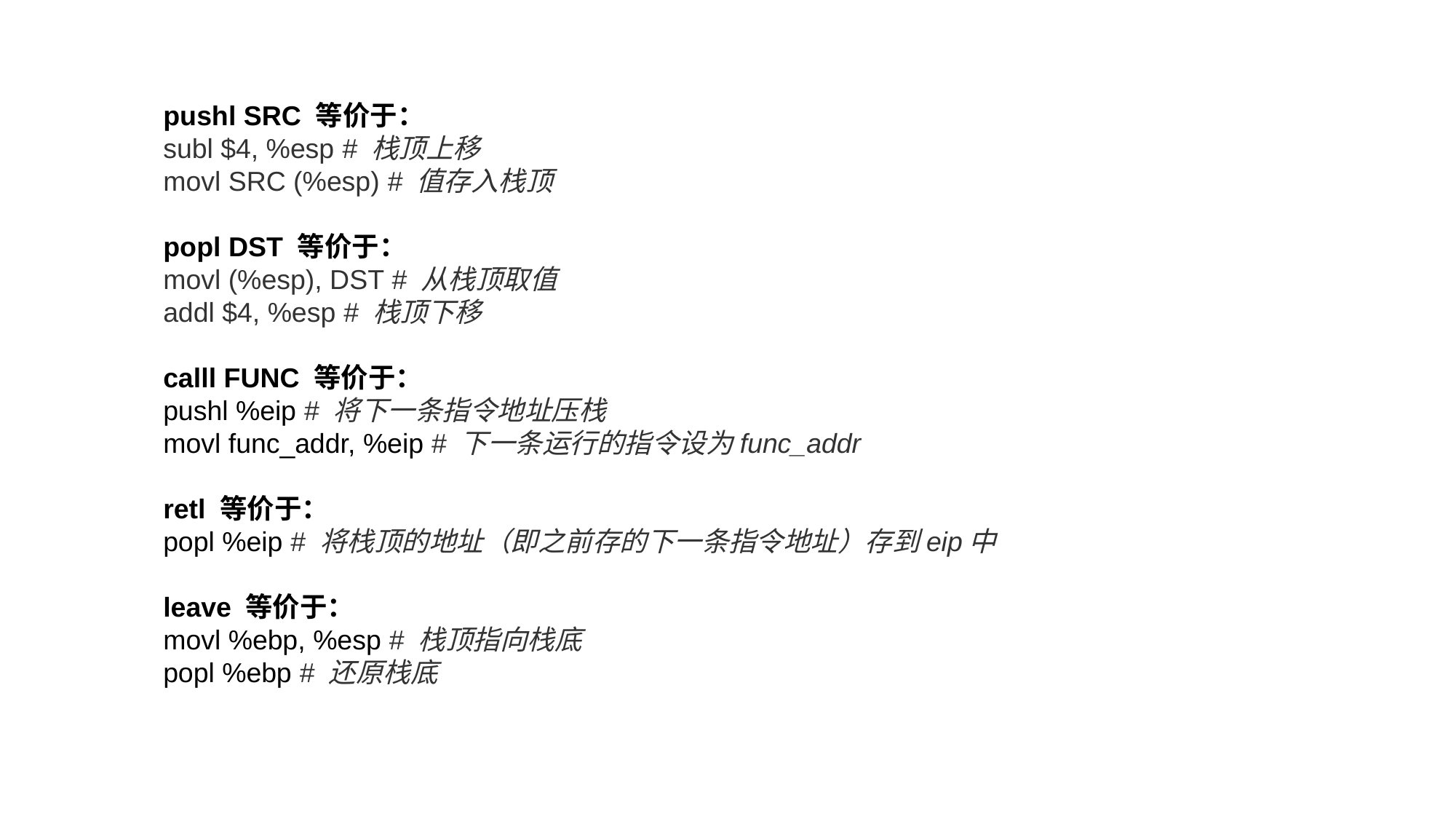

pushl SRC 等价于：
subl $4, %esp # 栈顶上移
movl SRC (%esp) # 值存入栈顶

popl DST 等价于：
movl (%esp), DST # 从栈顶取值
addl $4, %esp # 栈顶下移

calll FUNC 等价于：
pushl %eip # 将下一条指令地址压栈
movl func_addr, %eip # 下一条运行的指令设为func_addr

retl 等价于：
popl %eip # 将栈顶的地址（即之前存的下一条指令地址）存到eip中

leave 等价于：
movl %ebp, %esp # 栈顶指向栈底
popl %ebp # 还原栈底